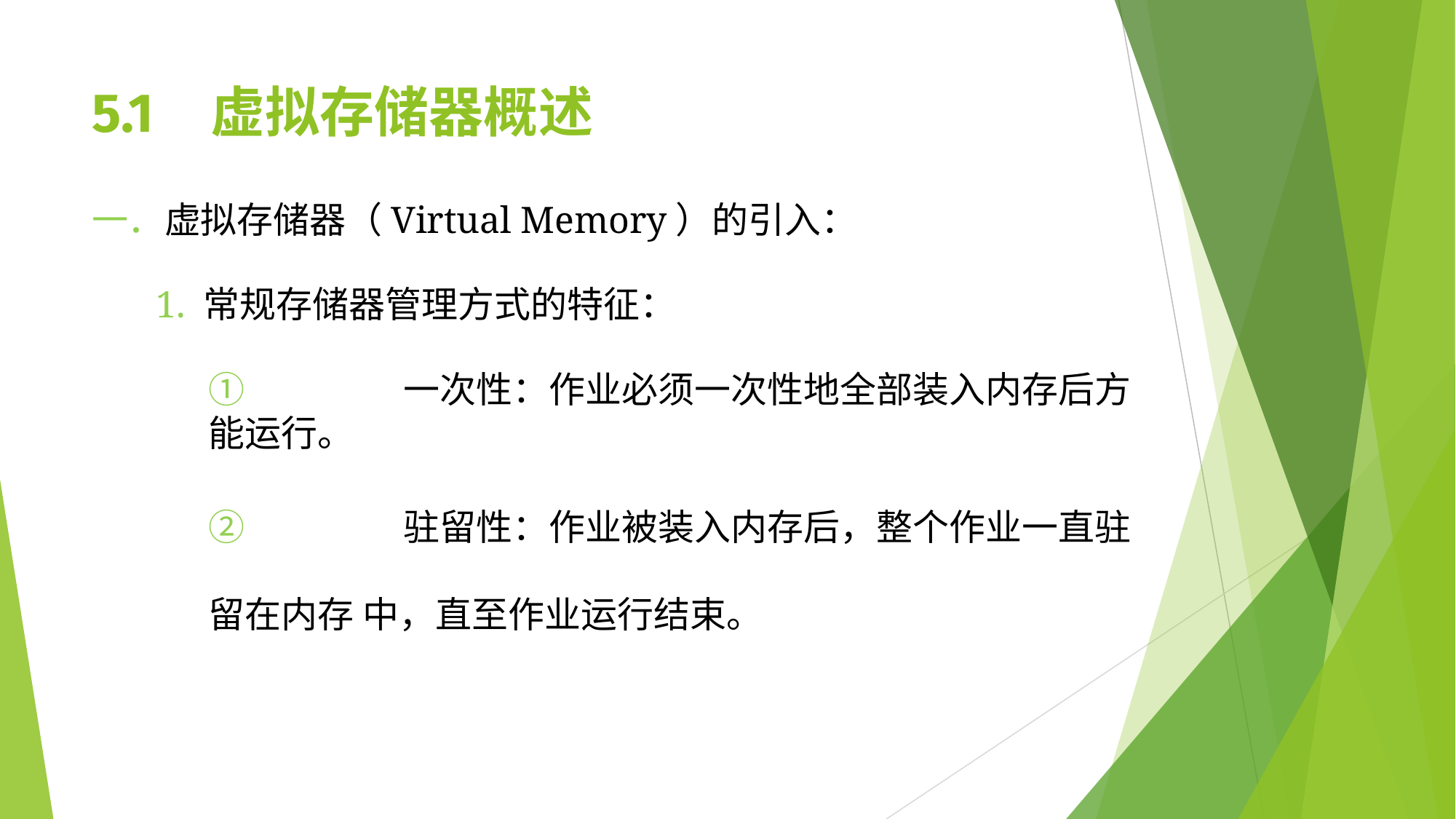

# 5.1	虚拟存储器概述
一．虚拟存储器（Virtual Memory）的引入：

1. 常规存储器管理方式的特征：

①	一次性：作业必须一次性地全部装入内存后方能运行。
②	驻留性：作业被装入内存后，整个作业一直驻留在内存 中，直至作业运行结束。